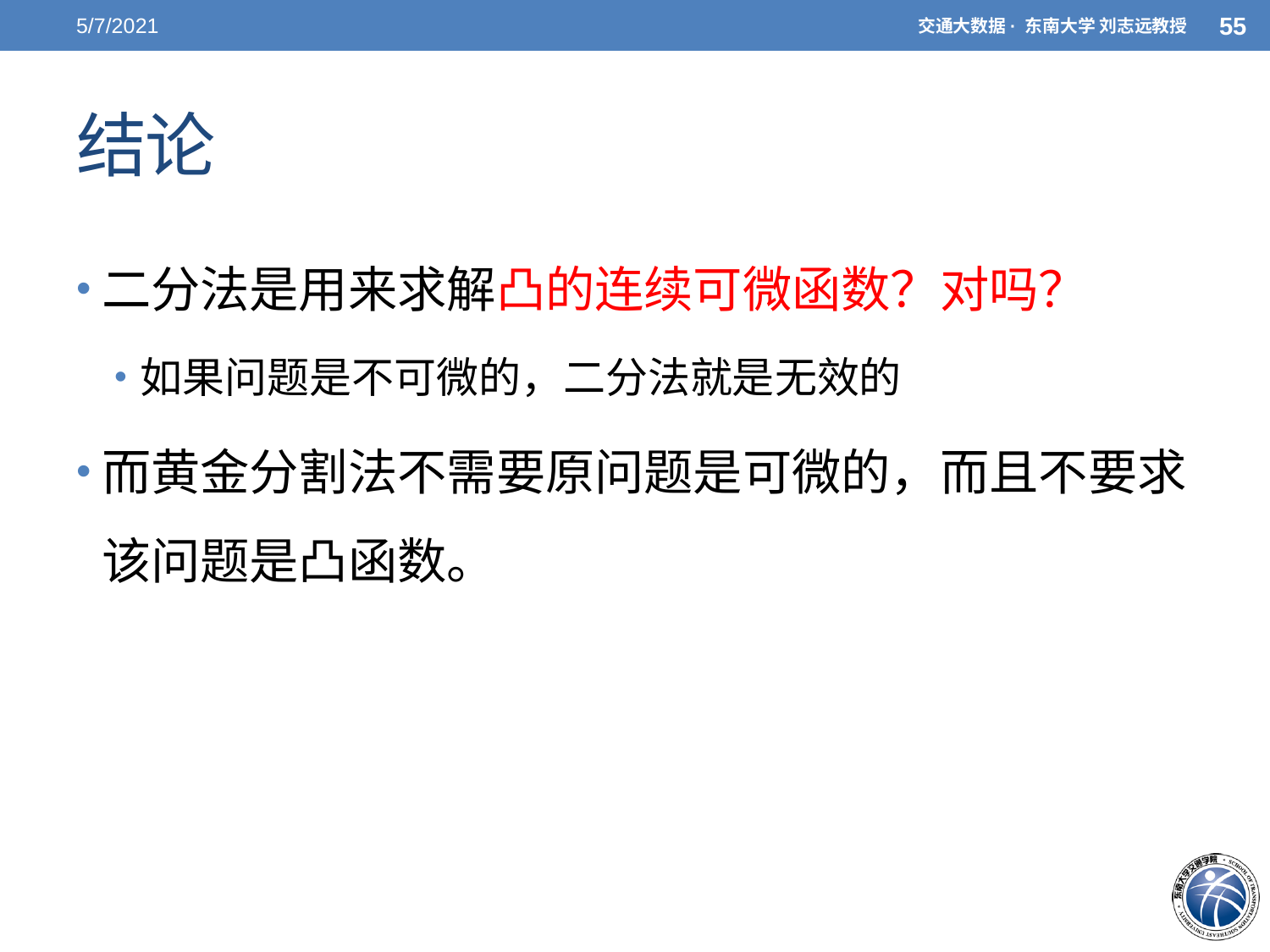

5/7/2021
55
交通大数据· 东南大学 刘志远教授
# 结论
二分法是用来求解凸的连续可微函数？对吗？
如果问题是不可微的，二分法就是无效的
而黄金分割法不需要原问题是可微的，而且不要求该问题是凸函数。